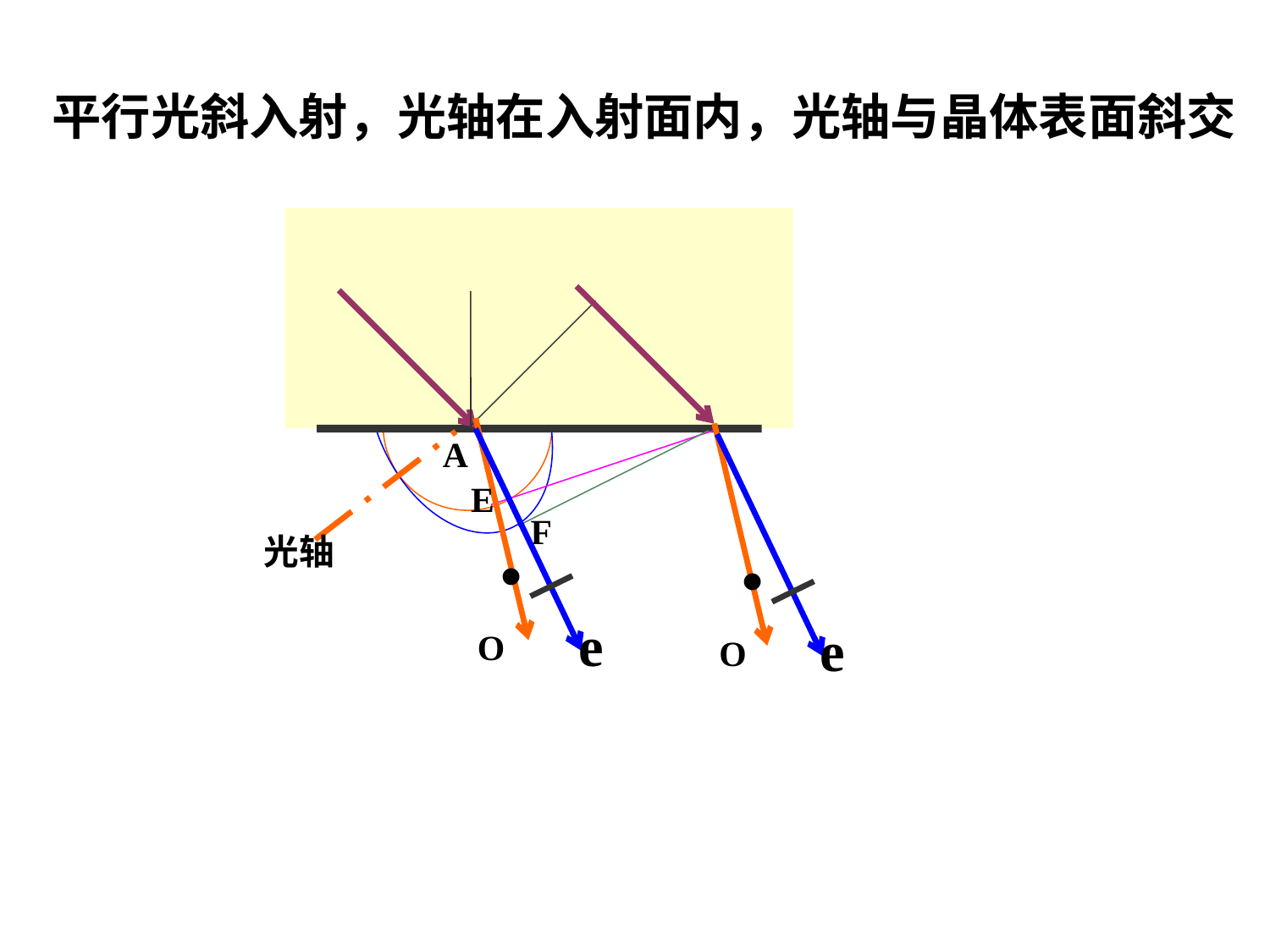

平行光斜入射，光轴在入射面内，光轴与晶体表面斜交

A

E
F
光轴
•
•

e
e
O
O